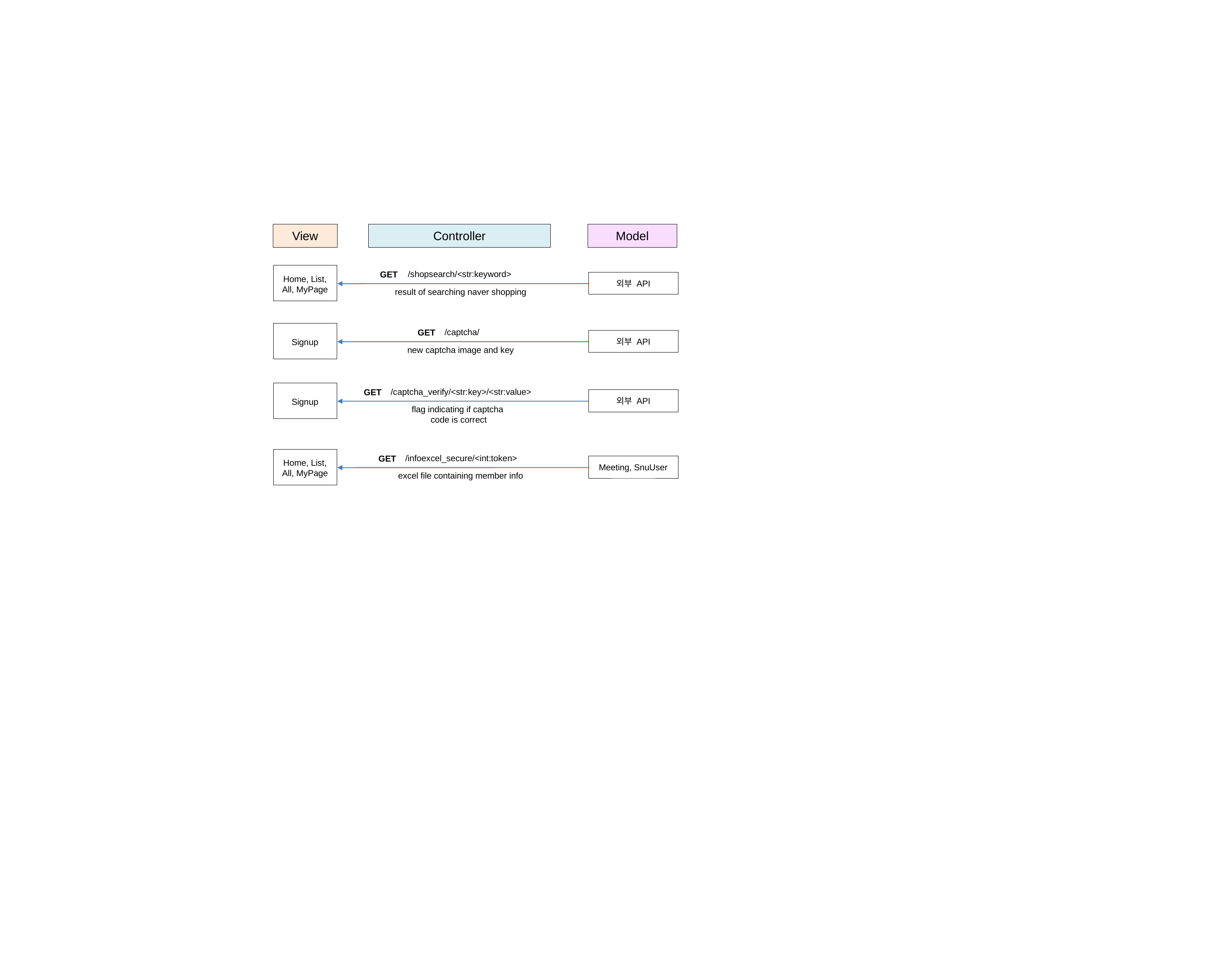

Model
View
Controller

New
/shopsearch/<str:keyword>
외부 API
result of searching naver shopping

Home, List, All, MyPage
GET

New
/captcha/
외부 API
new captcha image and key

Signup
GET

New
/captcha_verify/<str:key>/<str:value>
외부 API

Signup
GET
flag indicating if captcha
code is correct

New
/infoexcel_secure/<int:token>
Meeting, SnuUser
excel file containing member info

Home, List,
All, MyPage
GET